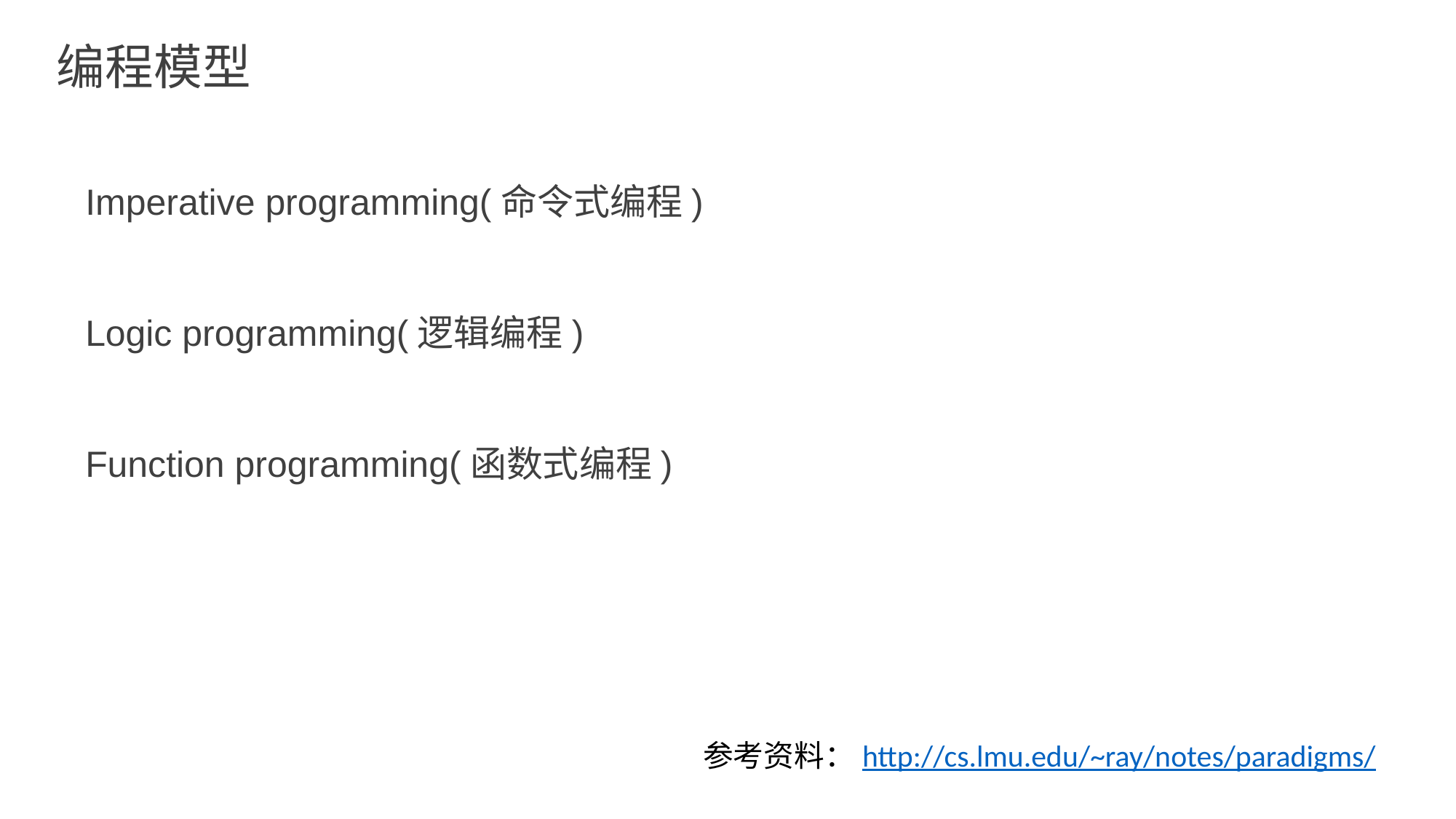

# 编程模型
Imperative programming(命令式编程)

Logic programming(逻辑编程)

Function programming(函数式编程)

参考资料：http://cs.lmu.edu/~ray/notes/paradigms/